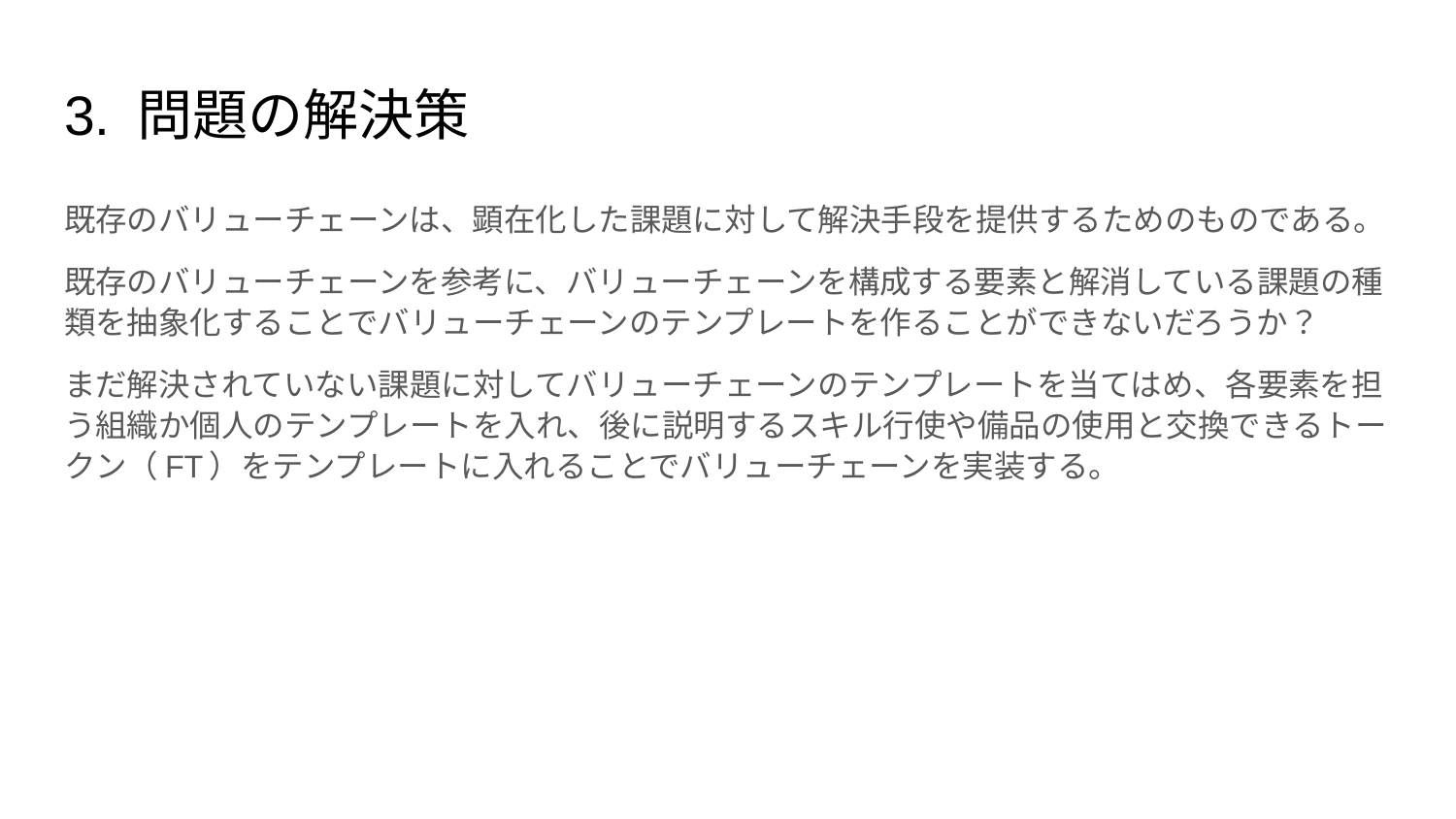

# 3. 問題の解決策
既存のバリューチェーンは、顕在化した課題に対して解決手段を提供するためのものである。
既存のバリューチェーンを参考に、バリューチェーンを構成する要素と解消している課題の種類を抽象化することでバリューチェーンのテンプレートを作ることができないだろうか？
まだ解決されていない課題に対してバリューチェーンのテンプレートを当てはめ、各要素を担う組織か個人のテンプレートを入れ、後に説明するスキル行使や備品の使用と交換できるトークン（FT）をテンプレートに入れることでバリューチェーンを実装する。